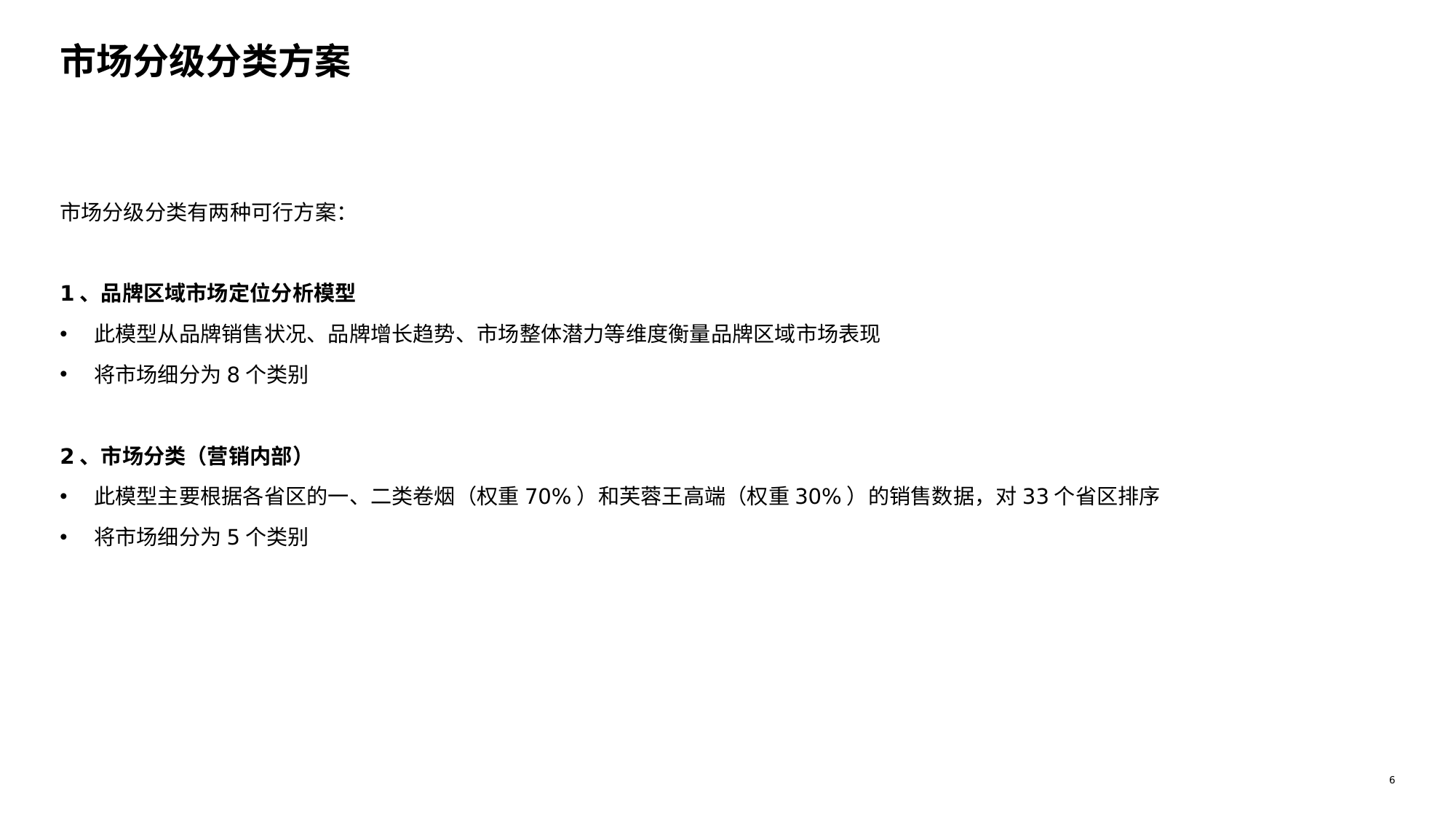

# 市场分级分类方案
市场分级分类有两种可行方案：

1、品牌区域市场定位分析模型
此模型从品牌销售状况、品牌增长趋势、市场整体潜力等维度衡量品牌区域市场表现
将市场细分为8个类别

2、市场分类（营销内部）
此模型主要根据各省区的一、二类卷烟（权重70%）和芙蓉王高端（权重30%）的销售数据，对33个省区排序
将市场细分为5个类别